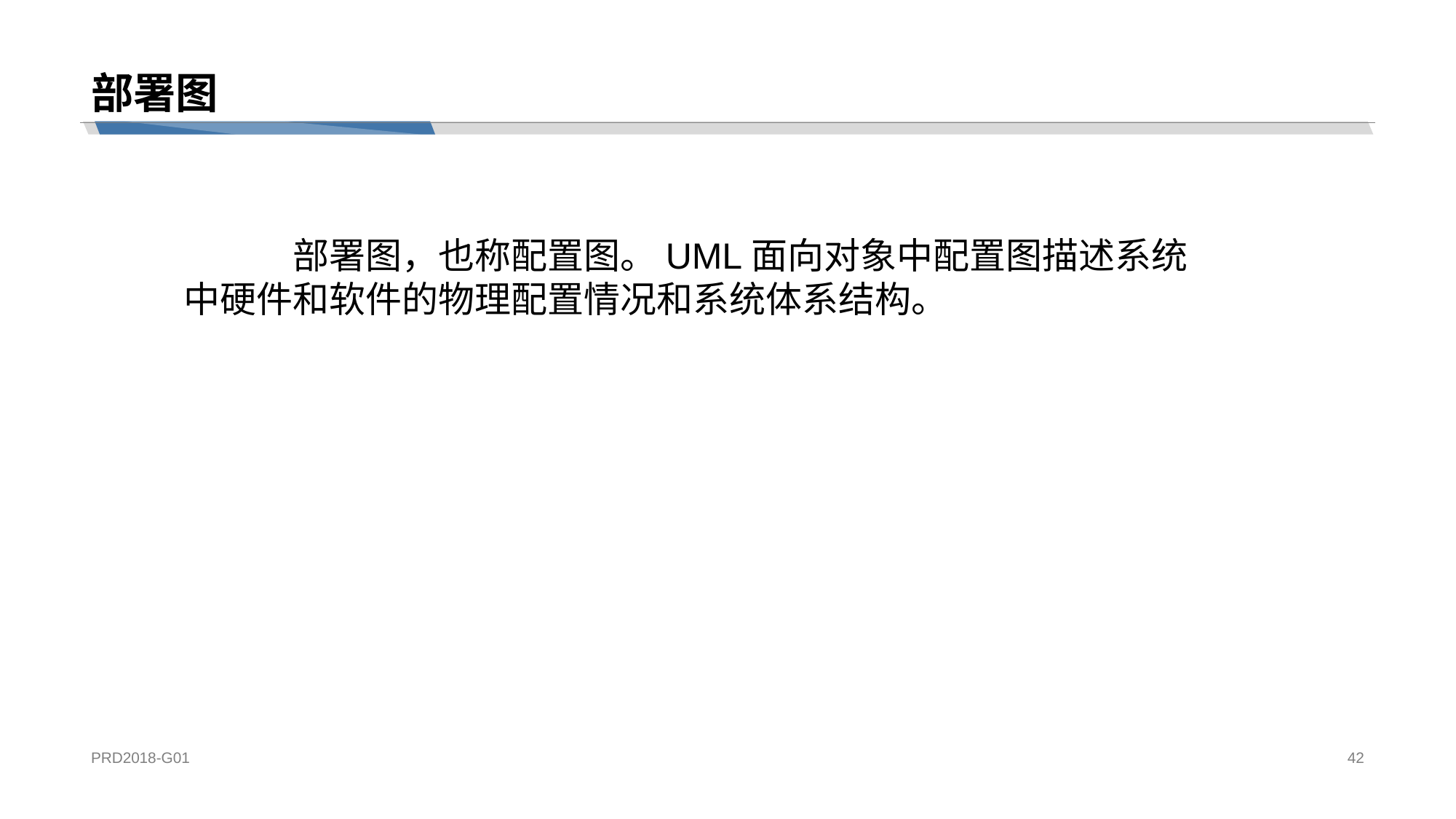

# 部署图
	部署图，也称配置图。UML面向对象中配置图描述系统中硬件和软件的物理配置情况和系统体系结构。
PRD2018-G01
42